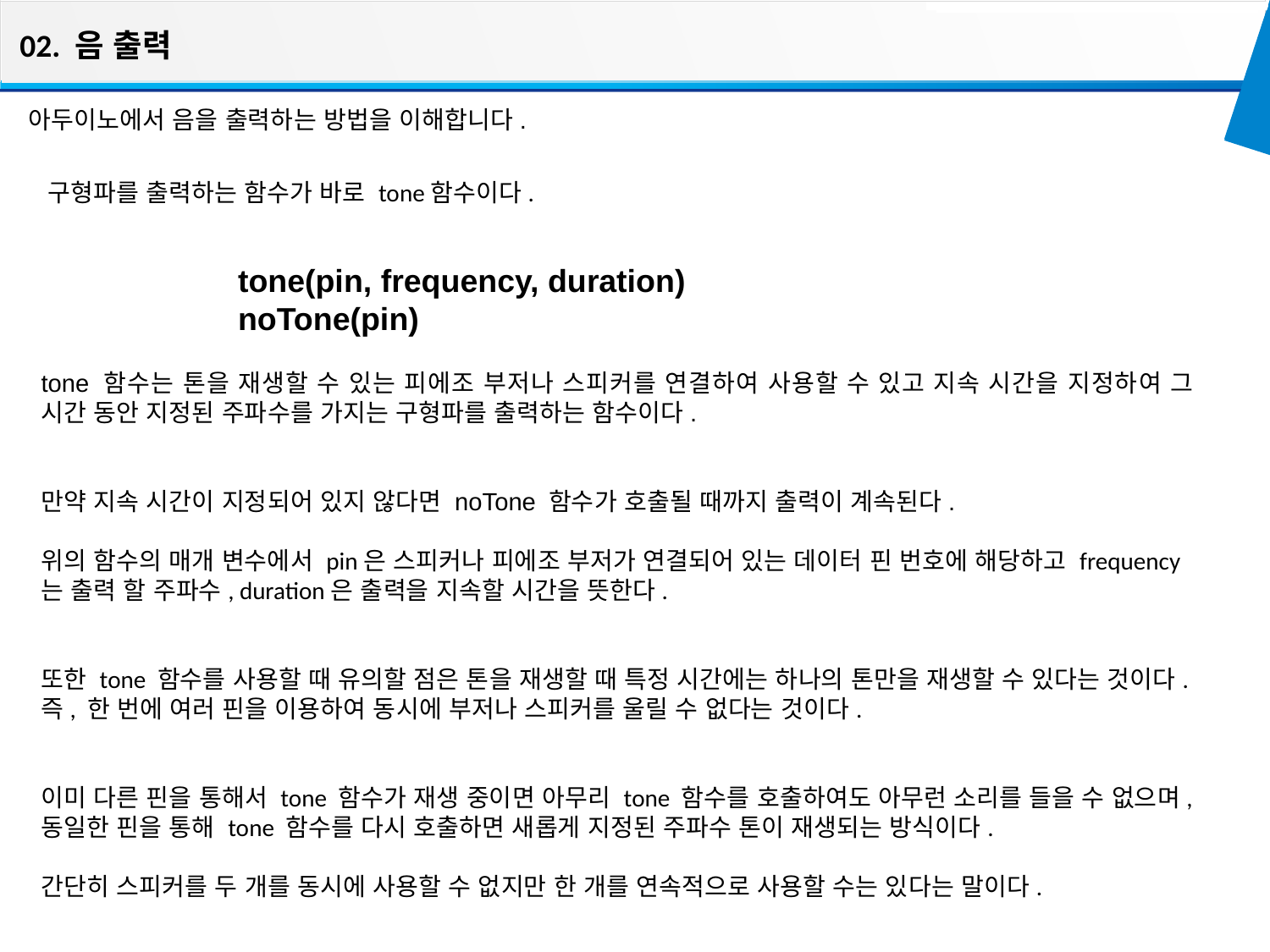

02. 음 출력

아두이노에서 음을 출력하는 방법을 이해합니다.
구형파를 출력하는 함수가 바로 tone함수이다.

tone(pin, frequency, duration)
noTone(pin)
tone 함수는 톤을 재생할 수 있는 피에조 부저나 스피커를 연결하여 사용할 수 있고 지속 시간을 지정하여 그 시간 동안 지정된 주파수를 가지는 구형파를 출력하는 함수이다.

만약 지속 시간이 지정되어 있지 않다면 noTone 함수가 호출될 때까지 출력이 계속된다.

위의 함수의 매개 변수에서 pin은 스피커나 피에조 부저가 연결되어 있는 데이터 핀 번호에 해당하고 frequency는 출력 할 주파수, duration은 출력을 지속할 시간을 뜻한다.

또한 tone 함수를 사용할 때 유의할 점은 톤을 재생할 때 특정 시간에는 하나의 톤만을 재생할 수 있다는 것이다. 즉, 한 번에 여러 핀을 이용하여 동시에 부저나 스피커를 울릴 수 없다는 것이다.

이미 다른 핀을 통해서 tone 함수가 재생 중이면 아무리 tone 함수를 호출하여도 아무런 소리를 들을 수 없으며, 동일한 핀을 통해 tone 함수를 다시 호출하면 새롭게 지정된 주파수 톤이 재생되는 방식이다.

간단히 스피커를 두 개를 동시에 사용할 수 없지만 한 개를 연속적으로 사용할 수는 있다는 말이다.